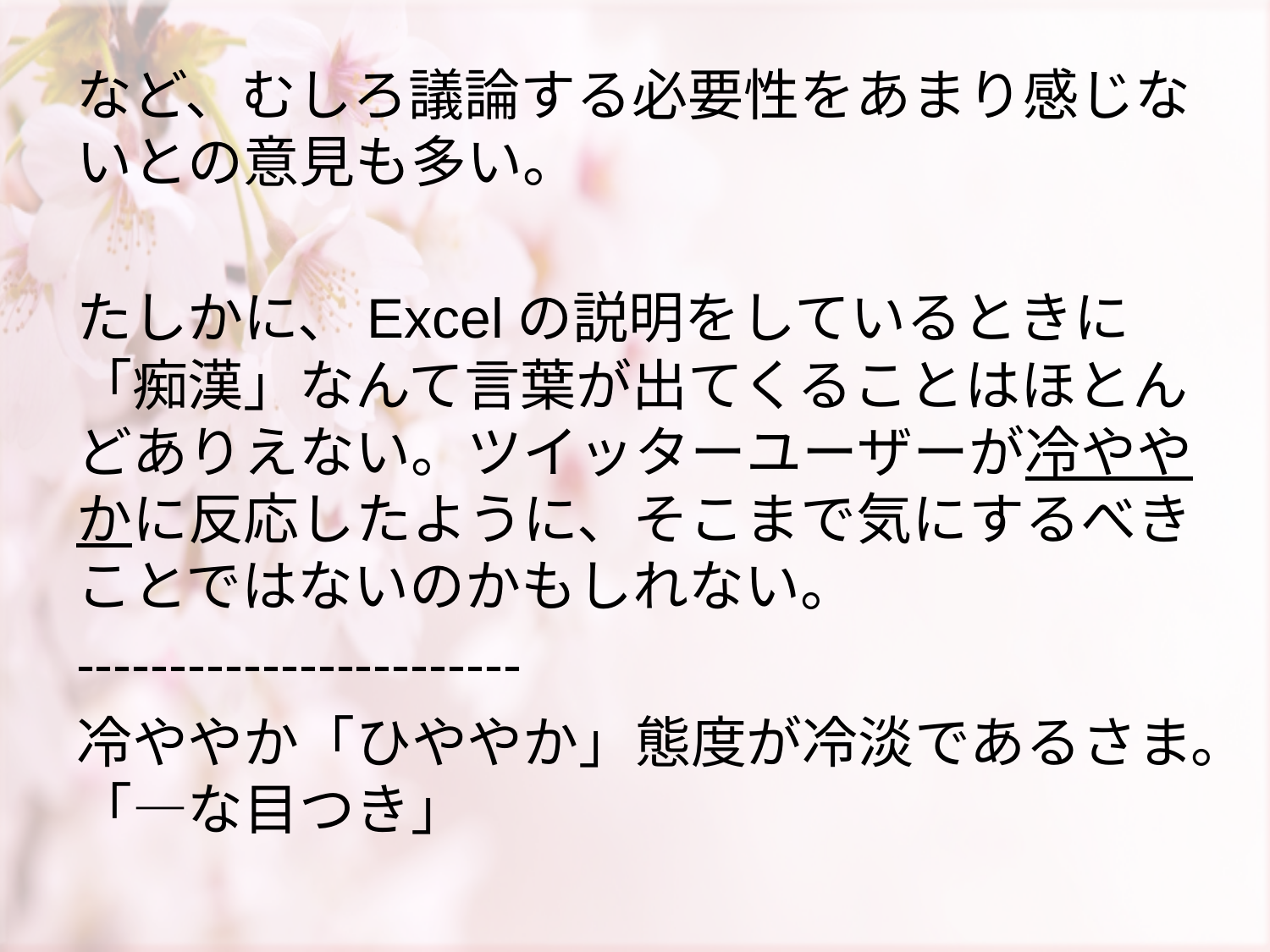

など、むしろ議論する必要性をあまり感じないとの意見も多い。

たしかに、Excelの説明をしているときに「痴漢」なんて言葉が出てくることはほとんどありえない。ツイッターユーザーが冷ややかに反応したように、そこまで気にするべきことではないのかもしれない。
------------------------
冷ややか「ひややか」態度が冷淡であるさま。「―な目つき」